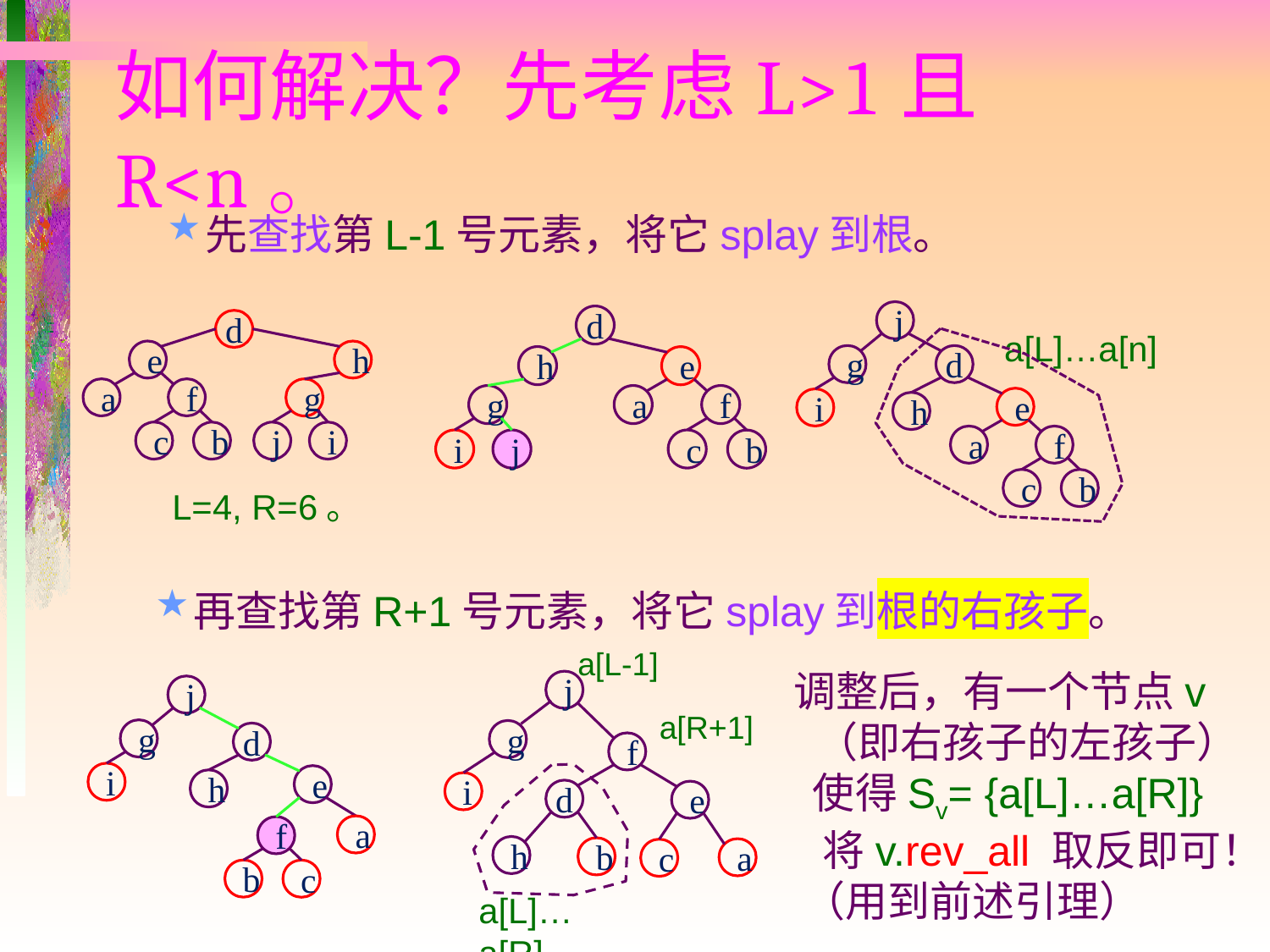

# 如何解决？先考虑L>1且R<n。
先查找第L-1号元素，将它splay到根。
j
a[L]…a[n]

g
d
e
i
h
a
f
c
b
d
h
e
g
a
f
i
j
c
b
d
e
h
a
f
g
c
b
j
i
L=4, R=6。
再查找第R+1号元素，将它splay到根的右孩子。
a[L-1]
j
a[R+1]
g
f
d
e
h
b
a
c

i
a[L]…a[R]
调整后，有一个节点v
 （即右孩子的左孩子）
  使得Sv= {a[L]…a[R]}
  将v.rev_all 取反即可！
 （用到前述引理）
j
g
d
i
e
h
a
f
b
c